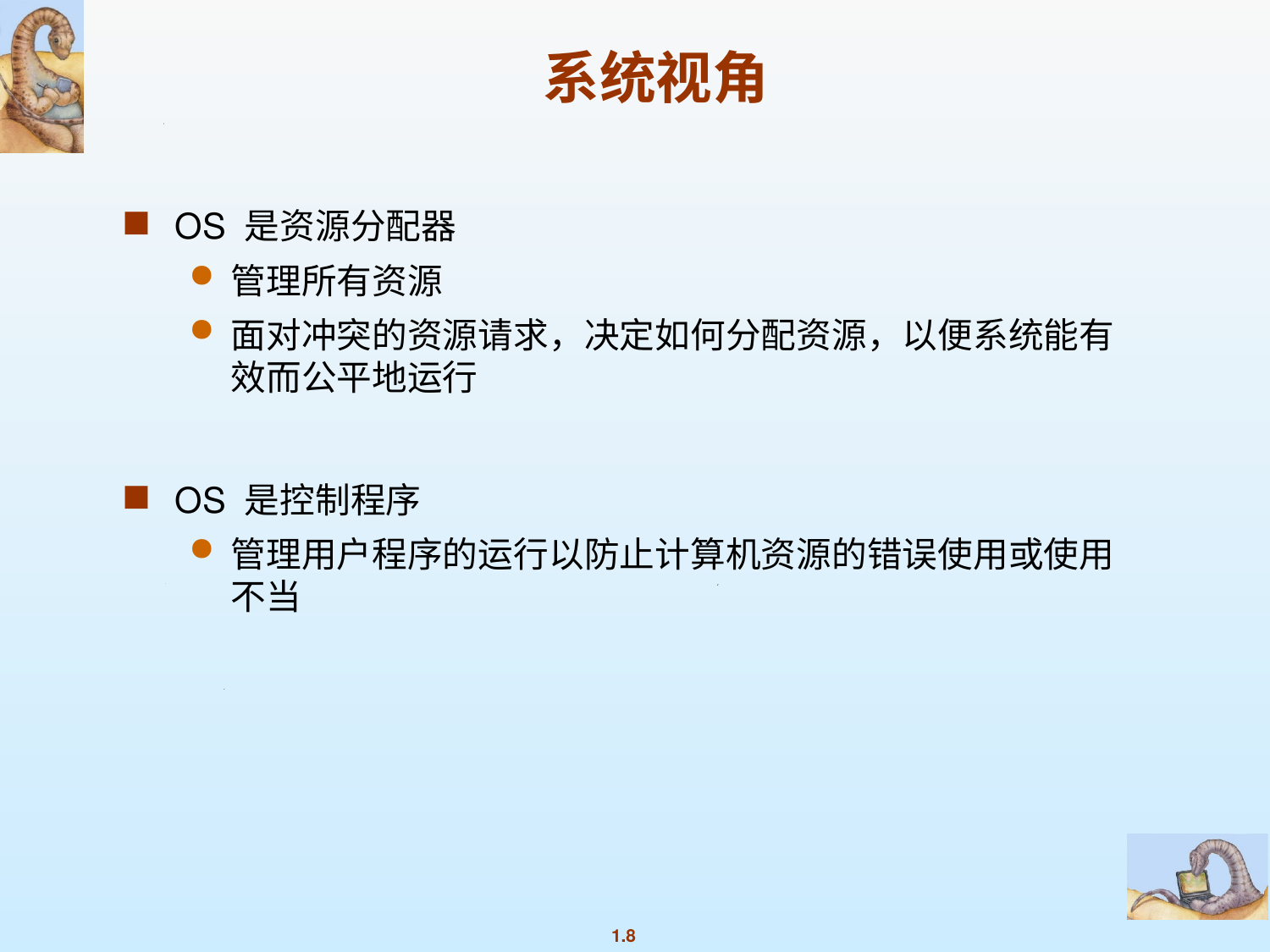

# 系统视角

OS 是资源分配器
管理所有资源
面对冲突的资源请求，决定如何分配资源，以便系统能有效而公平地运行

OS 是控制程序
管理用户程序的运行以防止计算机资源的错误使用或使用不当